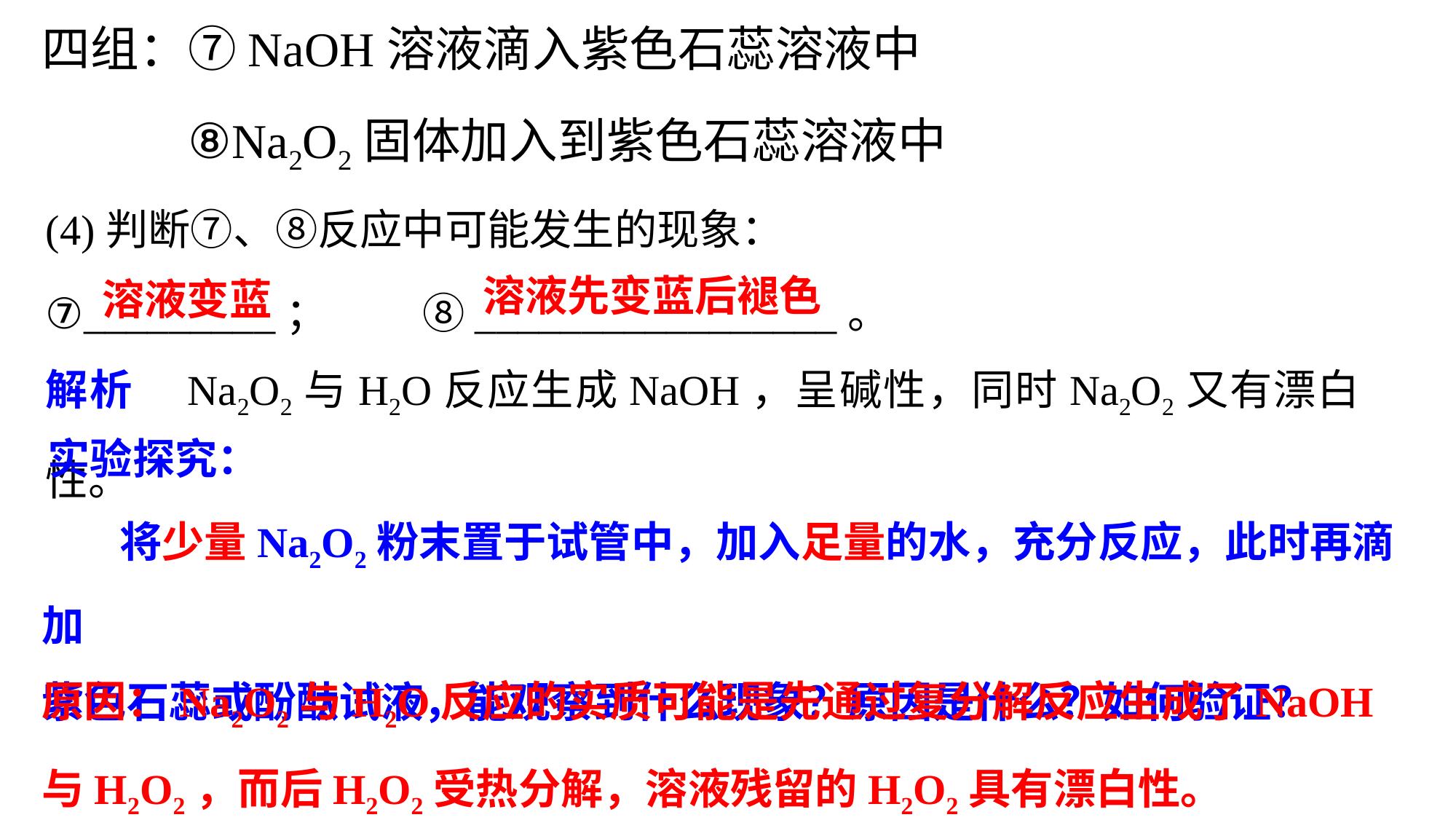

四组：⑦NaOH溶液滴入紫色石蕊溶液中
            ⑧Na2O2固体加入到紫色石蕊溶液中
(4)判断⑦、⑧反应中可能发生的现象：
⑦_________；          ⑧_________________。
解析　Na2O2与H2O反应生成NaOH，呈碱性，同时Na2O2又有漂白性。
溶液先变蓝后褪色
溶液变蓝
实验探究：
       将少量Na2O2粉末置于试管中，加入足量的水，充分反应，此时再滴加
紫色石蕊或酚酞试液，能观察到什么现象？原因是什么？如何验证？
原因：Na2O2与H2O反应的实质可能是先通过复分解反应生成了NaOH与H2O2，而后H2O2受热分解，溶液残留的H2O2具有漂白性。